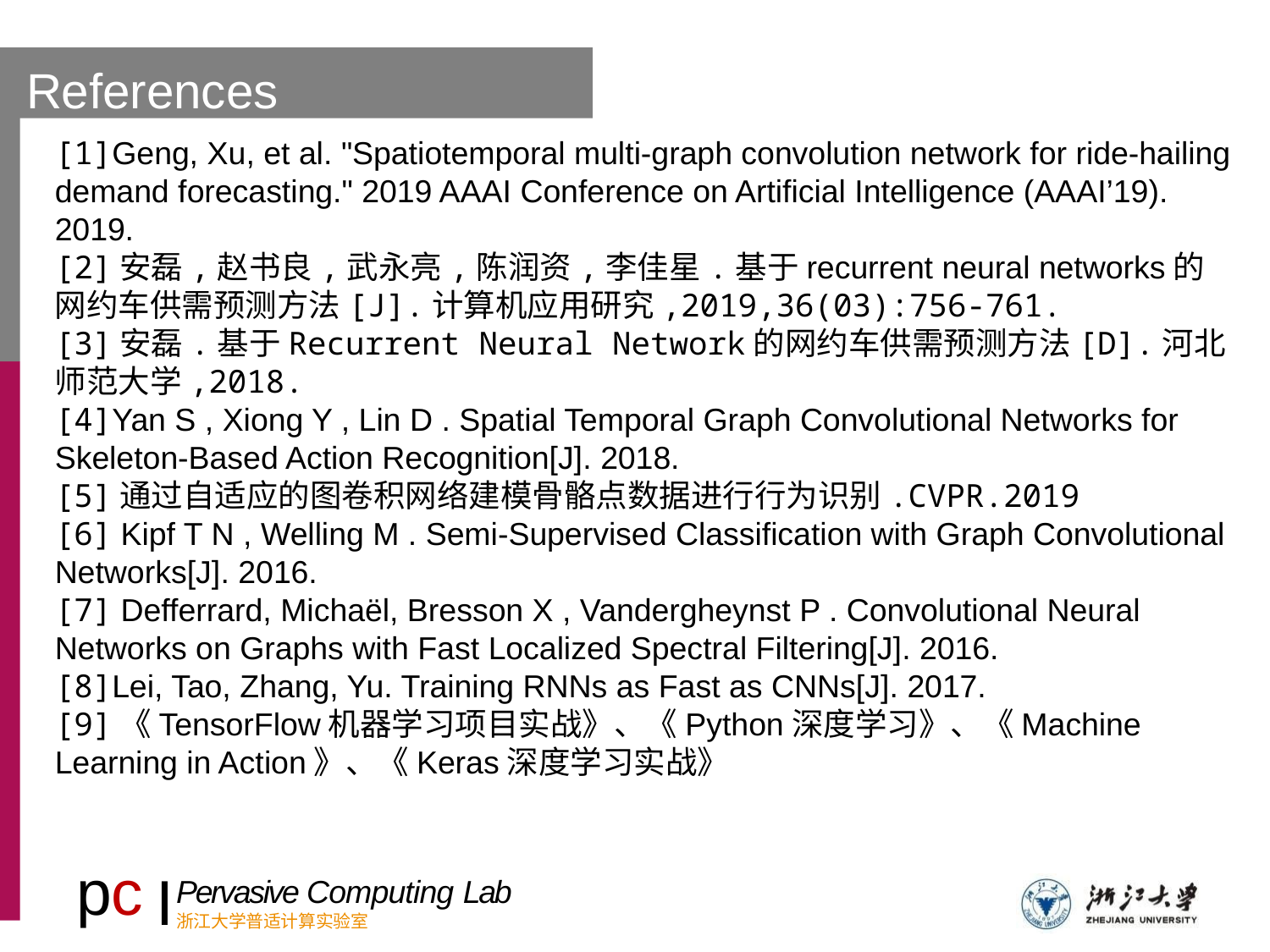

References

[1]Geng, Xu, et al. "Spatiotemporal multi-graph convolution network for ride-hailing demand forecasting." 2019 AAAI Conference on Artificial Intelligence (AAAI’19). 2019.
[2]安磊,赵书良,武永亮,陈润资,李佳星.基于recurrent neural networks的网约车供需预测方法[J].计算机应用研究,2019,36(03):756-761.
[3]安磊.基于Recurrent Neural Network的网约车供需预测方法[D].河北师范大学,2018.
[4]Yan S , Xiong Y , Lin D . Spatial Temporal Graph Convolutional Networks for Skeleton-Based Action Recognition[J]. 2018.
[5]通过自适应的图卷积网络建模骨骼点数据进行行为识别.CVPR.2019
[6] Kipf T N , Welling M . Semi-Supervised Classification with Graph Convolutional Networks[J]. 2016.
[7] Defferrard, Michaël, Bresson X , Vandergheynst P . Convolutional Neural Networks on Graphs with Fast Localized Spectral Filtering[J]. 2016.
[8]Lei, Tao, Zhang, Yu. Training RNNs as Fast as CNNs[J]. 2017.
[9]《TensorFlow机器学习项目实战》、《Python深度学习》、《Machine Learning in Action》、《Keras深度学习实战》

pc
I
Pervasive Computing Lab
浙江大学普适计算实验室